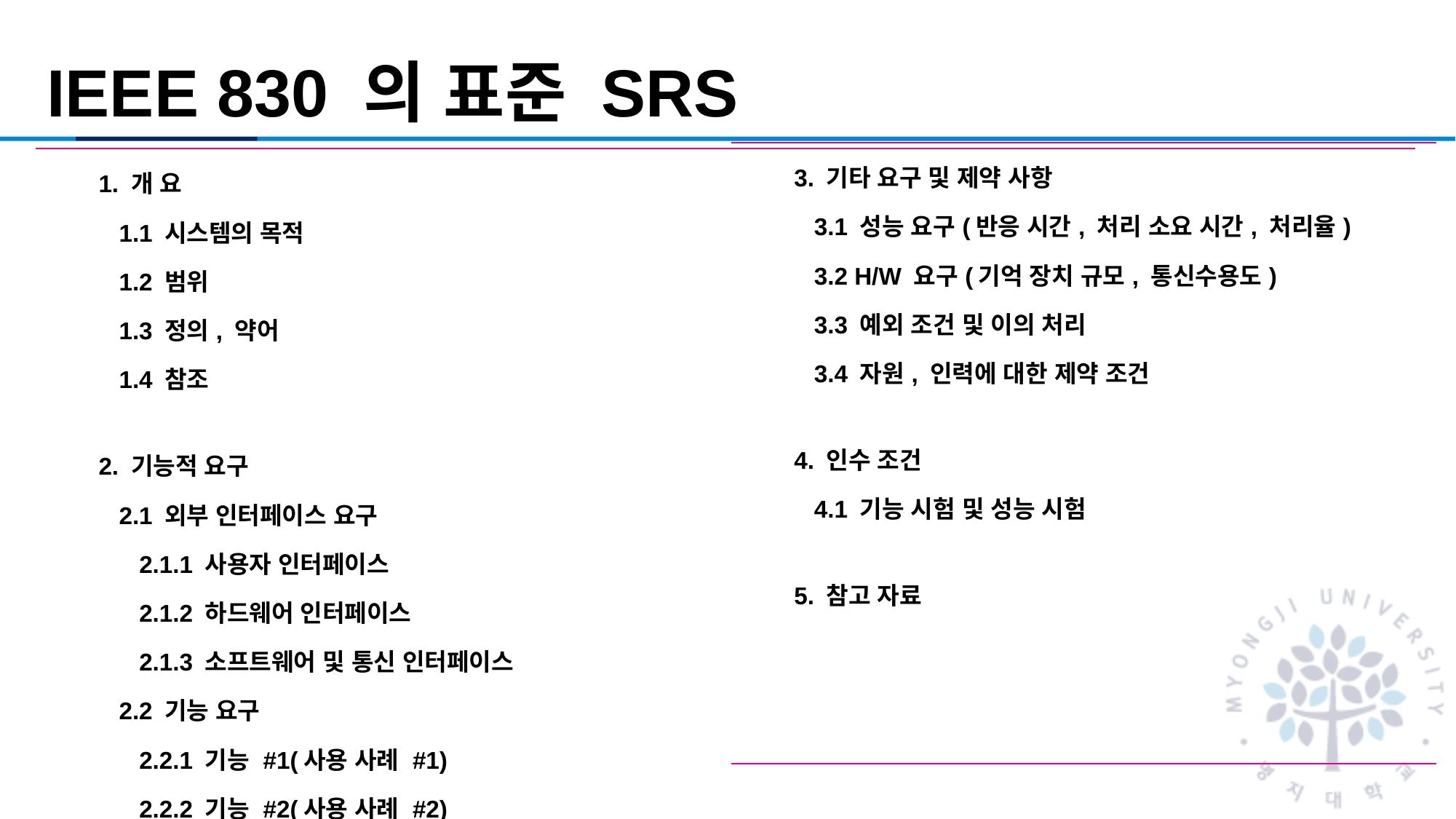

# IEEE 830 의 표준 SRS
| 3. 기타 요구 및 제약 사항 3.1 성능 요구(반응 시간, 처리 소요 시간, 처리율) 3.2 H/W 요구(기억 장치 규모, 통신수용도) 3.3 예외 조건 및 이의 처리 3.4 자원, 인력에 대한 제약 조건 4. 인수 조건 4.1 기능 시험 및 성능 시험 5. 참고 자료 |
| --- |
| 1. 개 요 1.1 시스템의 목적 1.2 범위 1.3 정의, 약어 1.4 참조 2. 기능적 요구 2.1 외부 인터페이스 요구 2.1.1 사용자 인터페이스 2.1.2 하드웨어 인터페이스 2.1.3 소프트웨어 및 통신 인터페이스 2.2 기능 요구 2.2.1 기능 #1(사용 사례 #1) 2.2.2 기능 #2(사용 사례 #2) |
| --- |